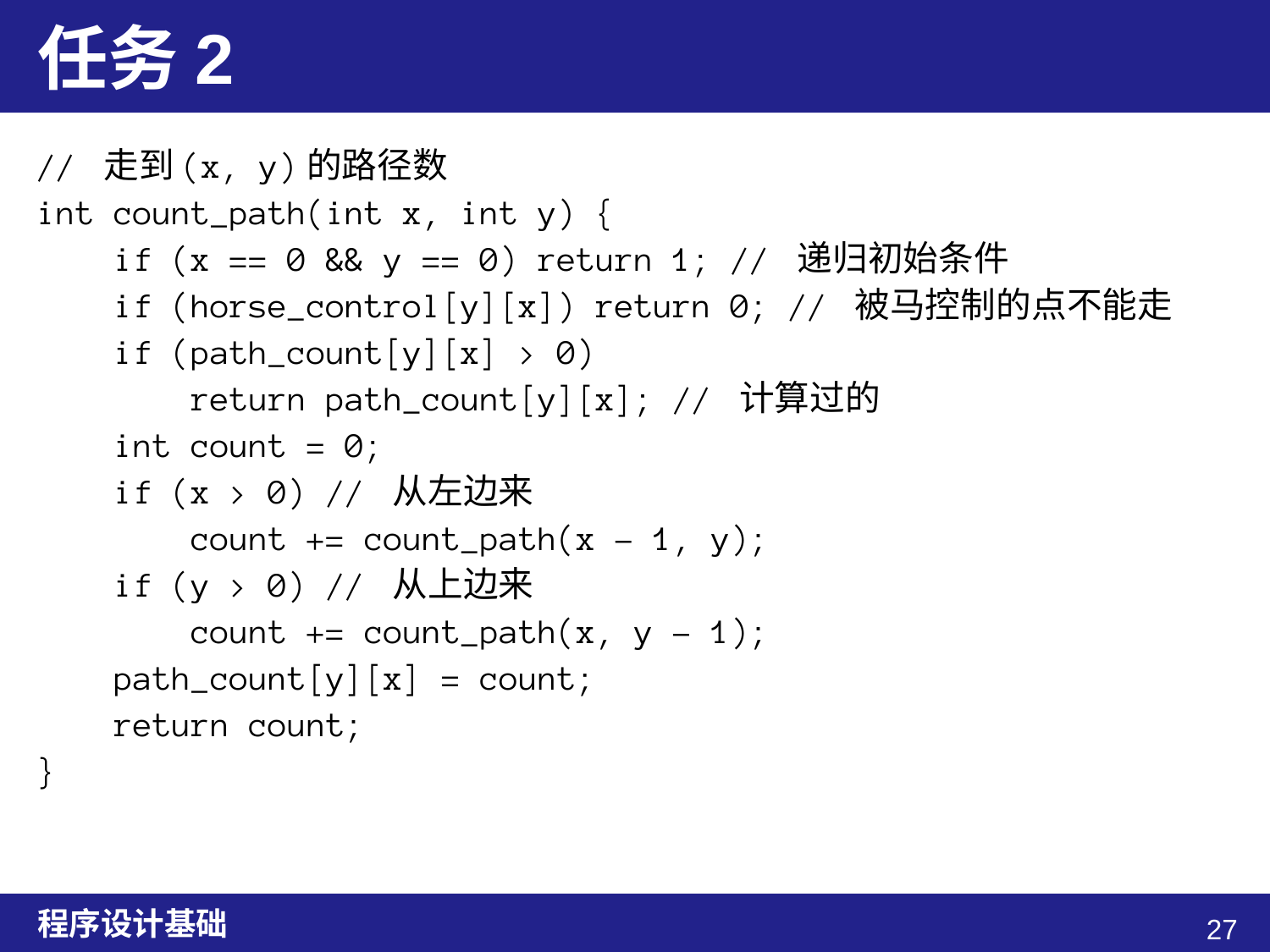

# 任务2
// 走到(x, y)的路径数
int count_path(int x, int y) {
    if (x == 0 && y == 0) return 1; // 递归初始条件
    if (horse_control[y][x]) return 0; // 被马控制的点不能走
    if (path_count[y][x] > 0)
        return path_count[y][x]; // 计算过的
    int count = 0;
    if (x > 0) // 从左边来
        count += count_path(x - 1, y);
    if (y > 0) // 从上边来
        count += count_path(x, y - 1);
    path_count[y][x] = count;
    return count;
}